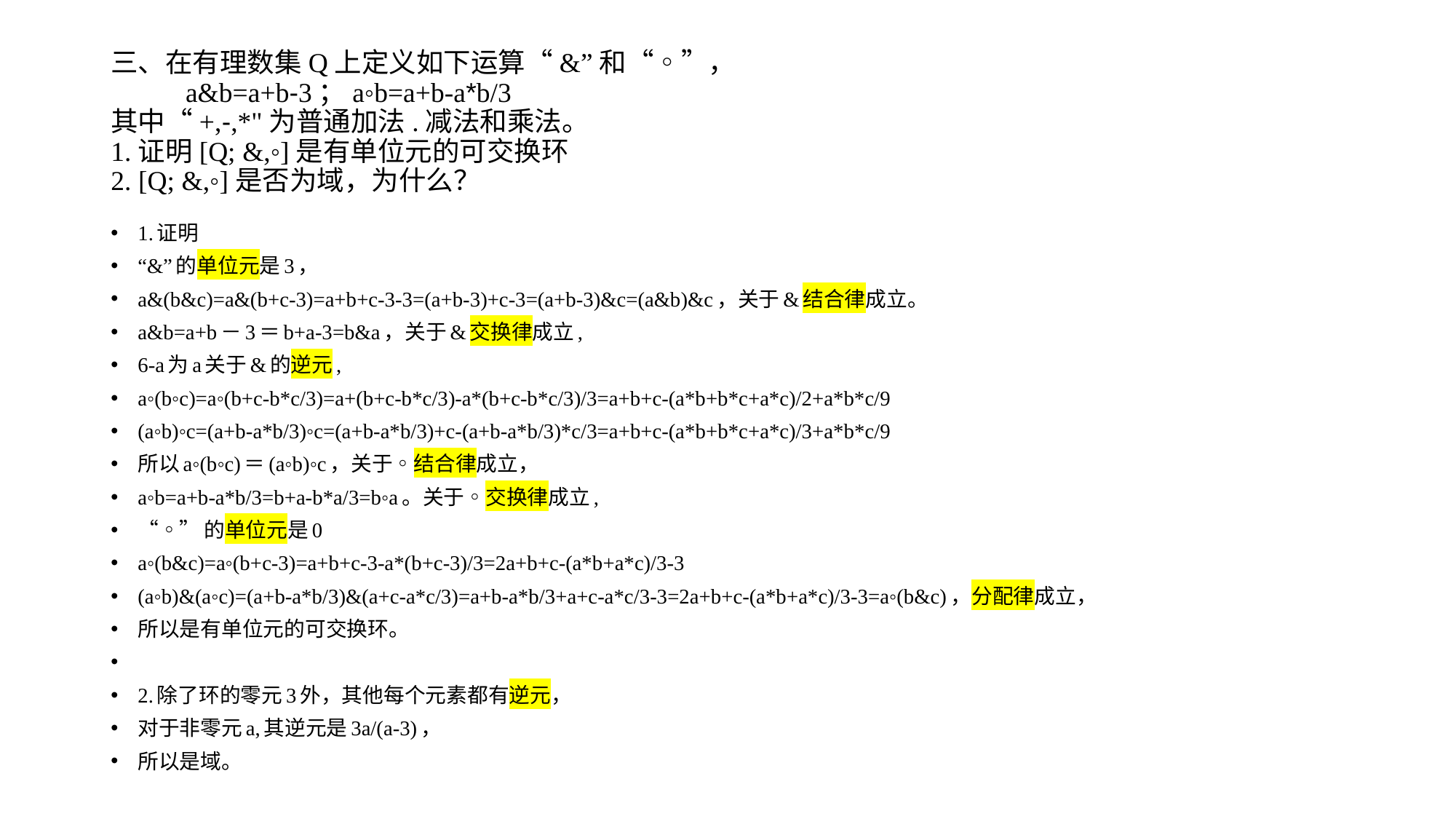

# 三、在有理数集Q上定义如下运算“&”和“◦”， a&b=a+b-3；a◦b=a+b-a*b/3 其中“+,-,*"为普通加法.减法和乘法。 1.证明[Q; &,◦]是有单位元的可交换环 2. [Q; &,◦]是否为域，为什么？
1.证明
“&”的单位元是3，
a&(b&c)=a&(b+c-3)=a+b+c-3-3=(a+b-3)+c-3=(a+b-3)&c=(a&b)&c，关于&结合律成立。
a&b=a+b－3＝b+a-3=b&a，关于&交换律成立,
6-a为a关于&的逆元,
a◦(b◦c)=a◦(b+c-b*c/3)=a+(b+c-b*c/3)-a*(b+c-b*c/3)/3=a+b+c-(a*b+b*c+a*c)/2+a*b*c/9
(a◦b)◦c=(a+b-a*b/3)◦c=(a+b-a*b/3)+c-(a+b-a*b/3)*c/3=a+b+c-(a*b+b*c+a*c)/3+a*b*c/9
所以a◦(b◦c)＝(a◦b)◦c，关于◦结合律成立，
a◦b=a+b-a*b/3=b+a-b*a/3=b◦a。关于◦交换律成立,
“◦”的单位元是0
a◦(b&c)=a◦(b+c-3)=a+b+c-3-a*(b+c-3)/3=2a+b+c-(a*b+a*c)/3-3
(a◦b)&(a◦c)=(a+b-a*b/3)&(a+c-a*c/3)=a+b-a*b/3+a+c-a*c/3-3=2a+b+c-(a*b+a*c)/3-3=a◦(b&c)，分配律成立，
所以是有单位元的可交换环。

2.除了环的零元3外，其他每个元素都有逆元，
对于非零元a,其逆元是3a/(a-3)，
所以是域。